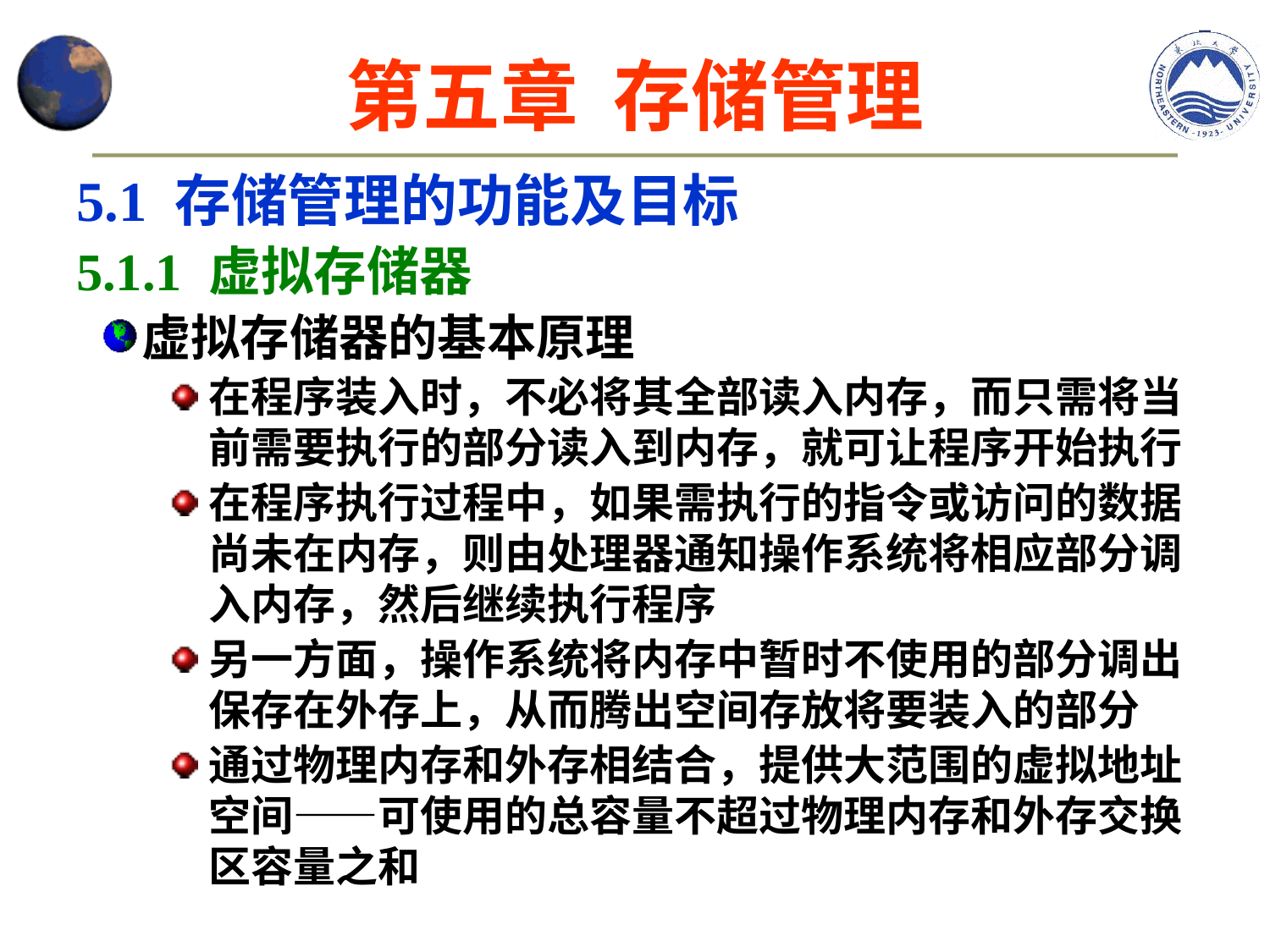

第五章  存储管理
5.1 存储管理的功能及目标
5.1.1 虚拟存储器
虚拟存储器的基本原理
在程序装入时，不必将其全部读入内存，而只需将当前需要执行的部分读入到内存，就可让程序开始执行
在程序执行过程中，如果需执行的指令或访问的数据尚未在内存，则由处理器通知操作系统将相应部分调入内存，然后继续执行程序
另一方面，操作系统将内存中暂时不使用的部分调出保存在外存上，从而腾出空间存放将要装入的部分
通过物理内存和外存相结合，提供大范围的虚拟地址空间——可使用的总容量不超过物理内存和外存交换区容量之和